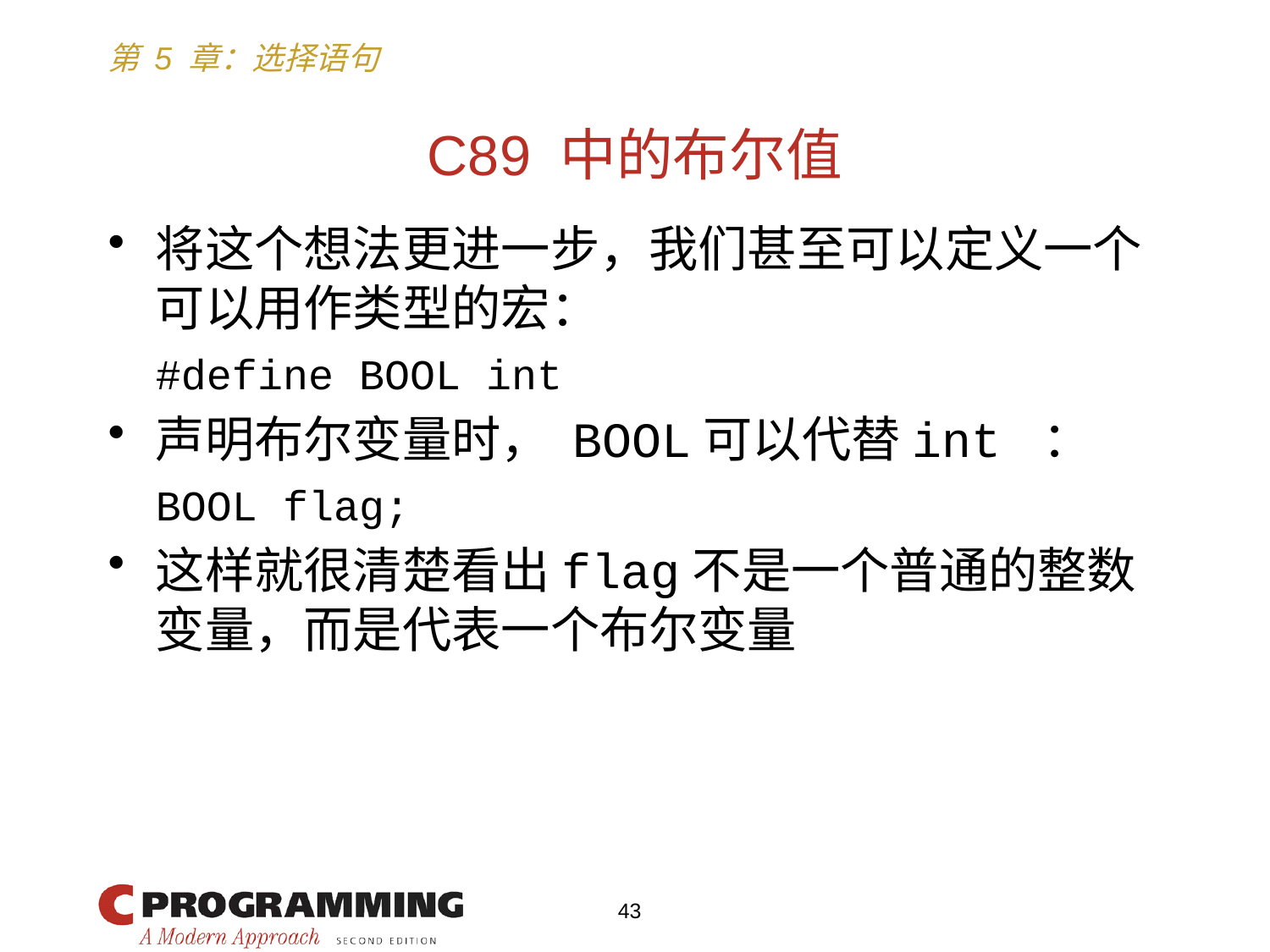

# C89 中的布尔值
将这个想法更进一步，我们甚至可以定义一个可以用作类型的宏：
	#define BOOL int
声明布尔变量时， BOOL可以代替int ：
	BOOL flag;
这样就很清楚看出flag不是一个普通的整数变量，而是代表一个布尔变量
43